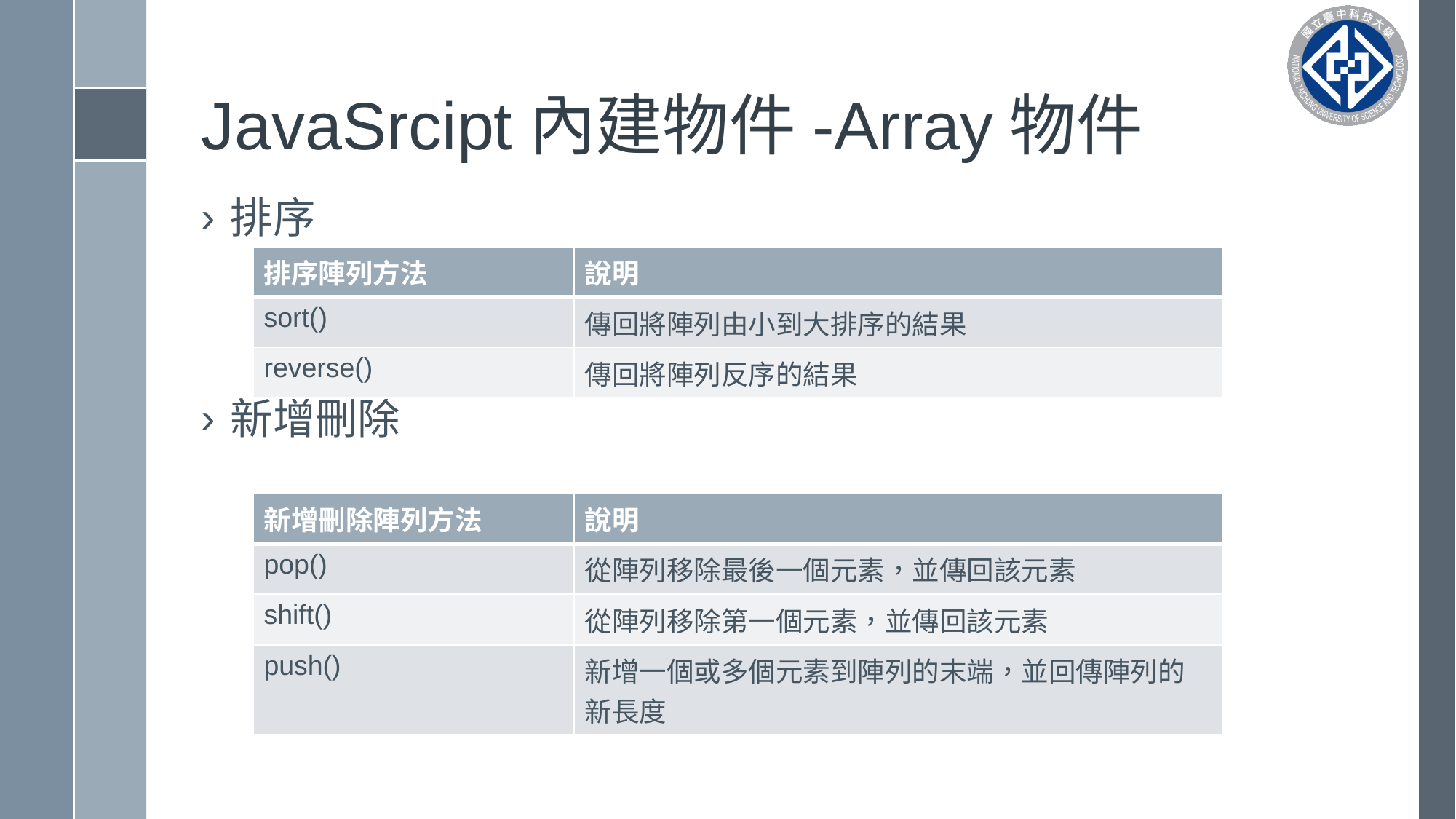

# JavaSrcipt內建物件-Array物件
排序

新增刪除
| 排序陣列方法 | 說明 |
| --- | --- |
| sort() | 傳回將陣列由小到大排序的結果 |
| reverse() | 傳回將陣列反序的結果 |
| 新增刪除陣列方法 | 說明 |
| --- | --- |
| pop() | 從陣列移除最後一個元素，並傳回該元素 |
| shift() | 從陣列移除第一個元素，並傳回該元素 |
| push() | 新增一個或多個元素到陣列的末端，並回傳陣列的新長度 |